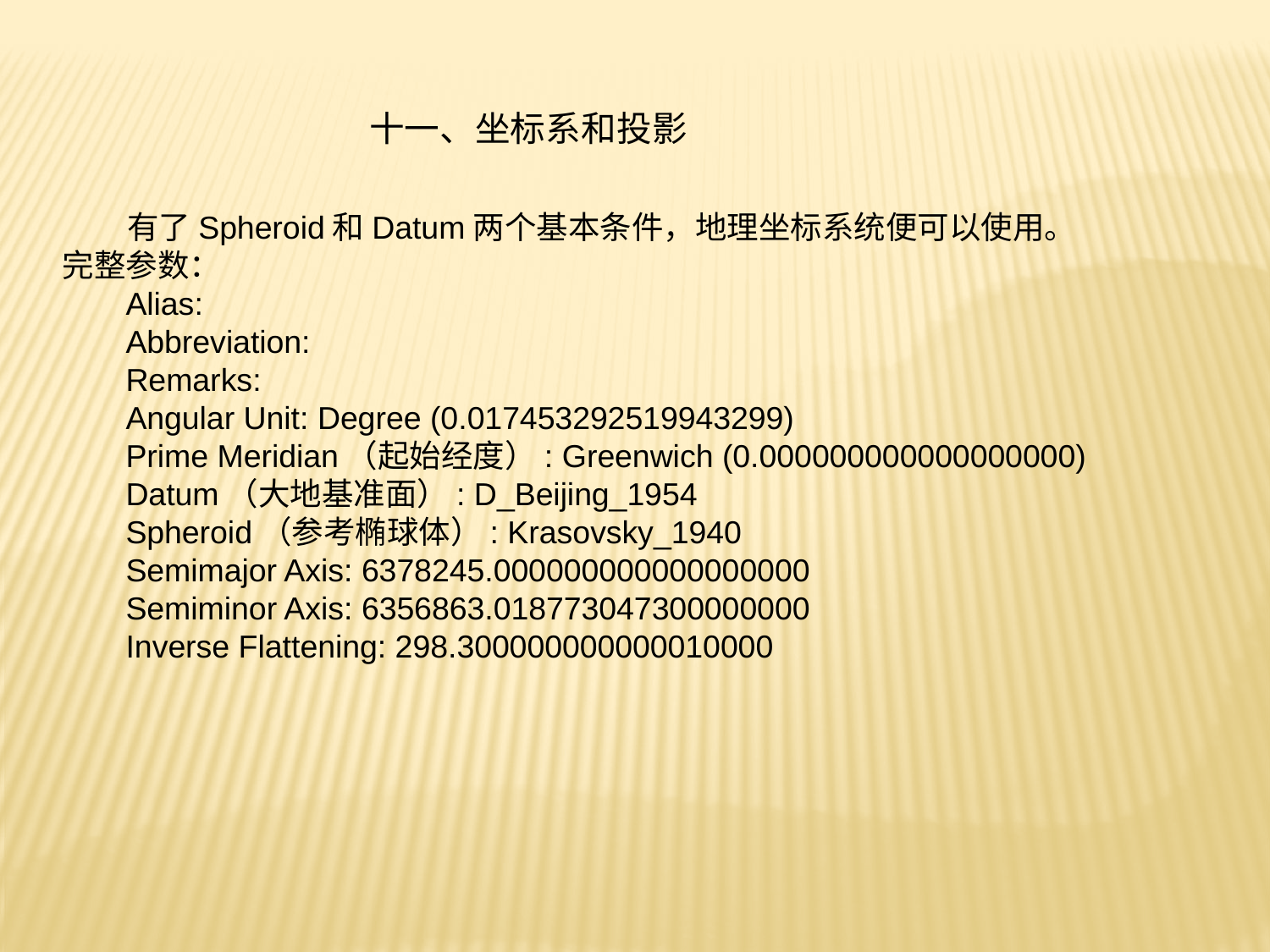

十一、坐标系和投影
        有了Spheroid和Datum两个基本条件，地理坐标系统便可以使用。
完整参数：
Alias:
Abbreviation:
Remarks:
Angular Unit: Degree (0.017453292519943299)
Prime Meridian（起始经度）: Greenwich (0.000000000000000000)
Datum（大地基准面）: D_Beijing_1954
Spheroid（参考椭球体）: Krasovsky_1940
Semimajor Axis: 6378245.000000000000000000
Semiminor Axis: 6356863.018773047300000000
Inverse Flattening: 298.300000000000010000